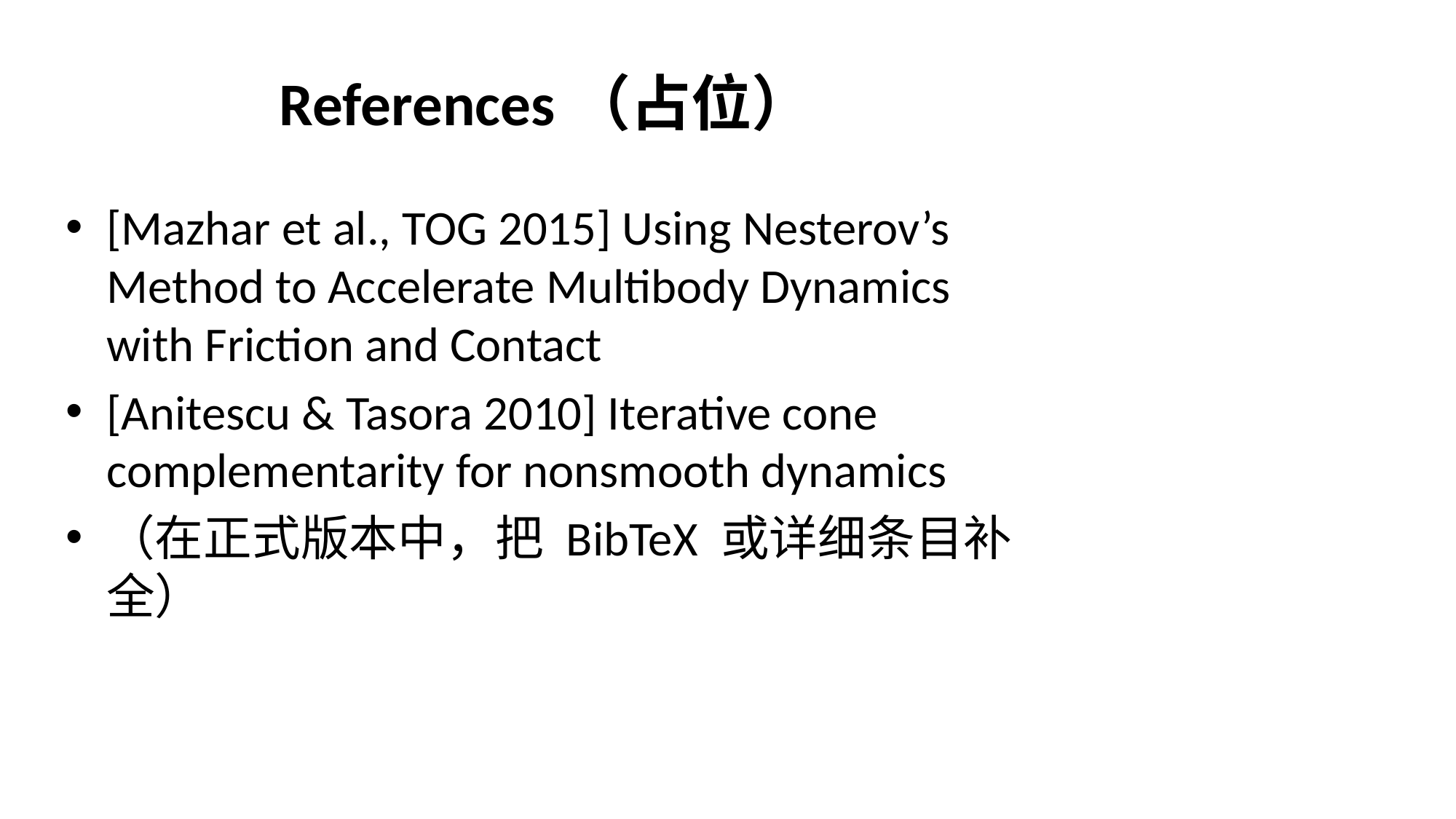

# References（占位）
[Mazhar et al., TOG 2015] Using Nesterov’s Method to Accelerate Multibody Dynamics with Friction and Contact
[Anitescu & Tasora 2010] Iterative cone complementarity for nonsmooth dynamics
（在正式版本中，把 BibTeX 或详细条目补全）